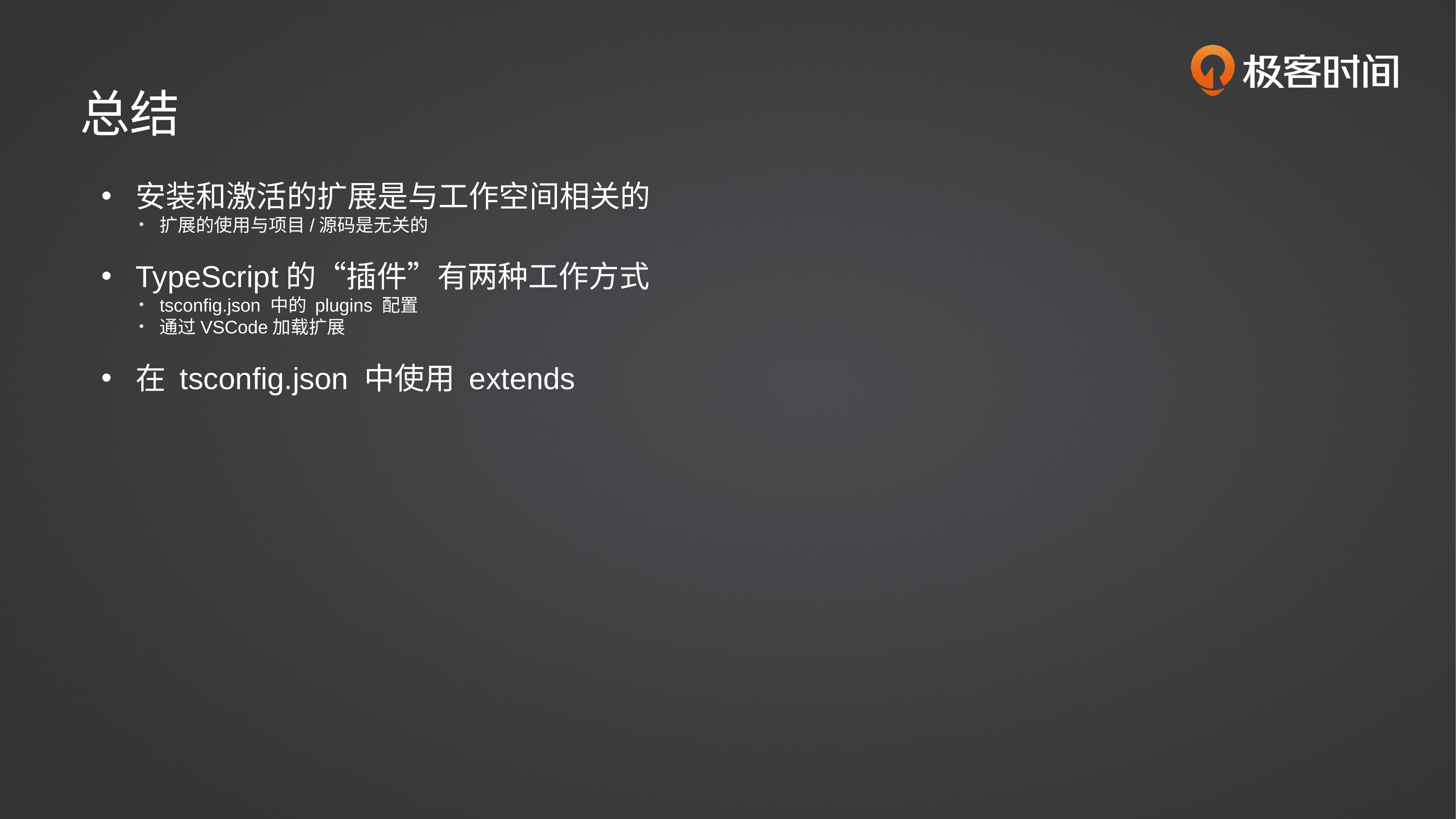

总结
安装和激活的扩展是与工作空间相关的
扩展的使用与项目/源码是无关的

TypeScript的“插件”有两种工作方式
tsconfig.json 中的 plugins 配置
通过VSCode加载扩展

在 tsconfig.json 中使用 extends